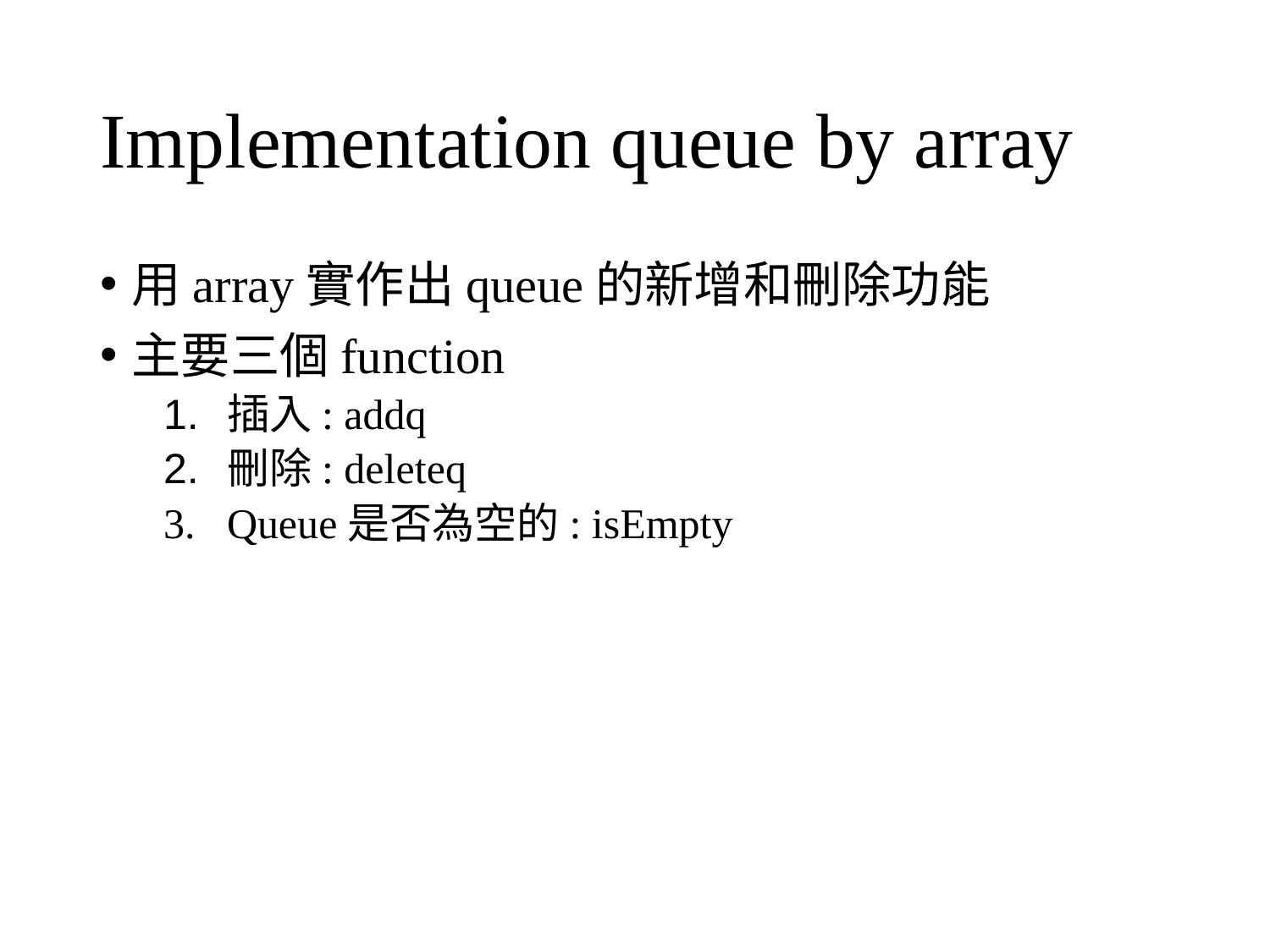

# Implementation queue by array
用array實作出queue的新增和刪除功能
主要三個function
插入: addq
刪除: deleteq
Queue是否為空的: isEmpty